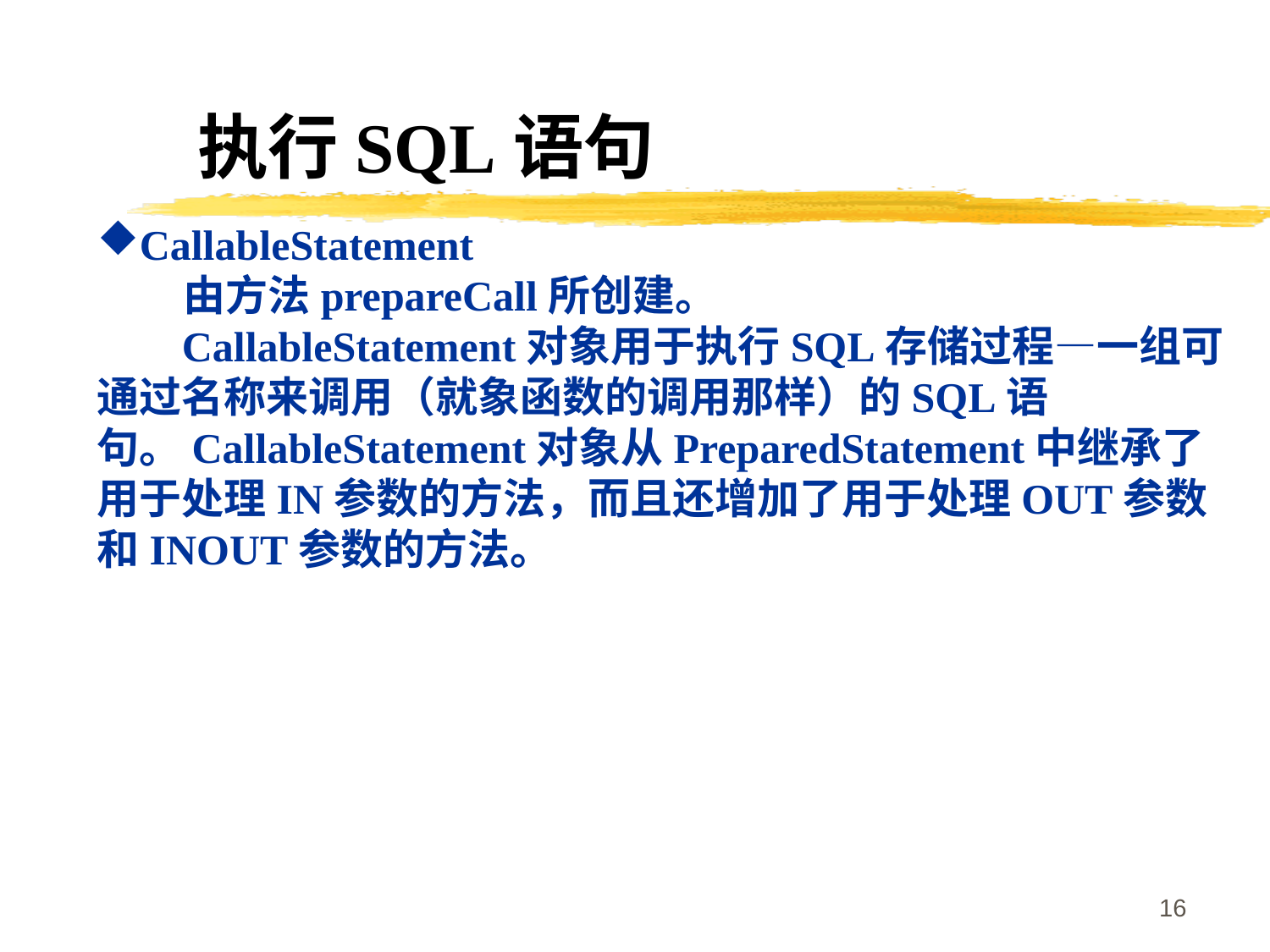

执行SQL语句
CallableStatement
        由方法prepareCall所创建。
        CallableStatement对象用于执行SQL存储过程—一组可通过名称来调用（就象函数的调用那样）的SQL语句。CallableStatement对象从PreparedStatement中继承了用于处理IN参数的方法，而且还增加了用于处理OUT参数和INOUT参数的方法。
16